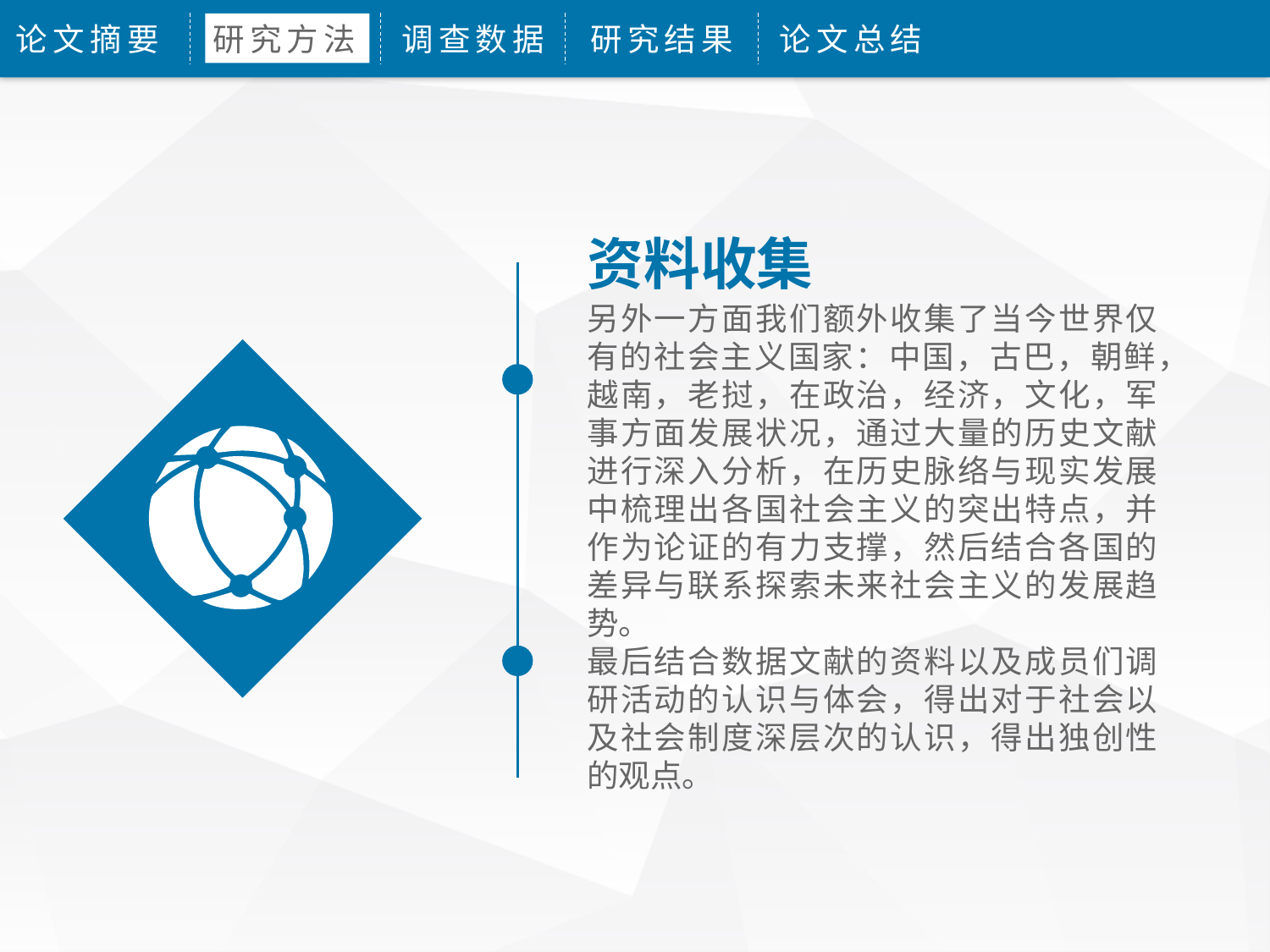

论文摘要
研究方法
调查数据
研究结果
论文总结

资料收集

另外一方面我们额外收集了当今世界仅有的社会主义国家：中国，古巴，朝鲜，越南，老挝，在政治，经济，文化，军事方面发展状况，通过大量的历史文献进行深入分析，在历史脉络与现实发展中梳理出各国社会主义的突出特点，并作为论证的有力支撑，然后结合各国的差异与联系探索未来社会主义的发展趋势。
最后结合数据文献的资料以及成员们调研活动的认识与体会，得出对于社会以及社会制度深层次的认识，得出独创性的观点。